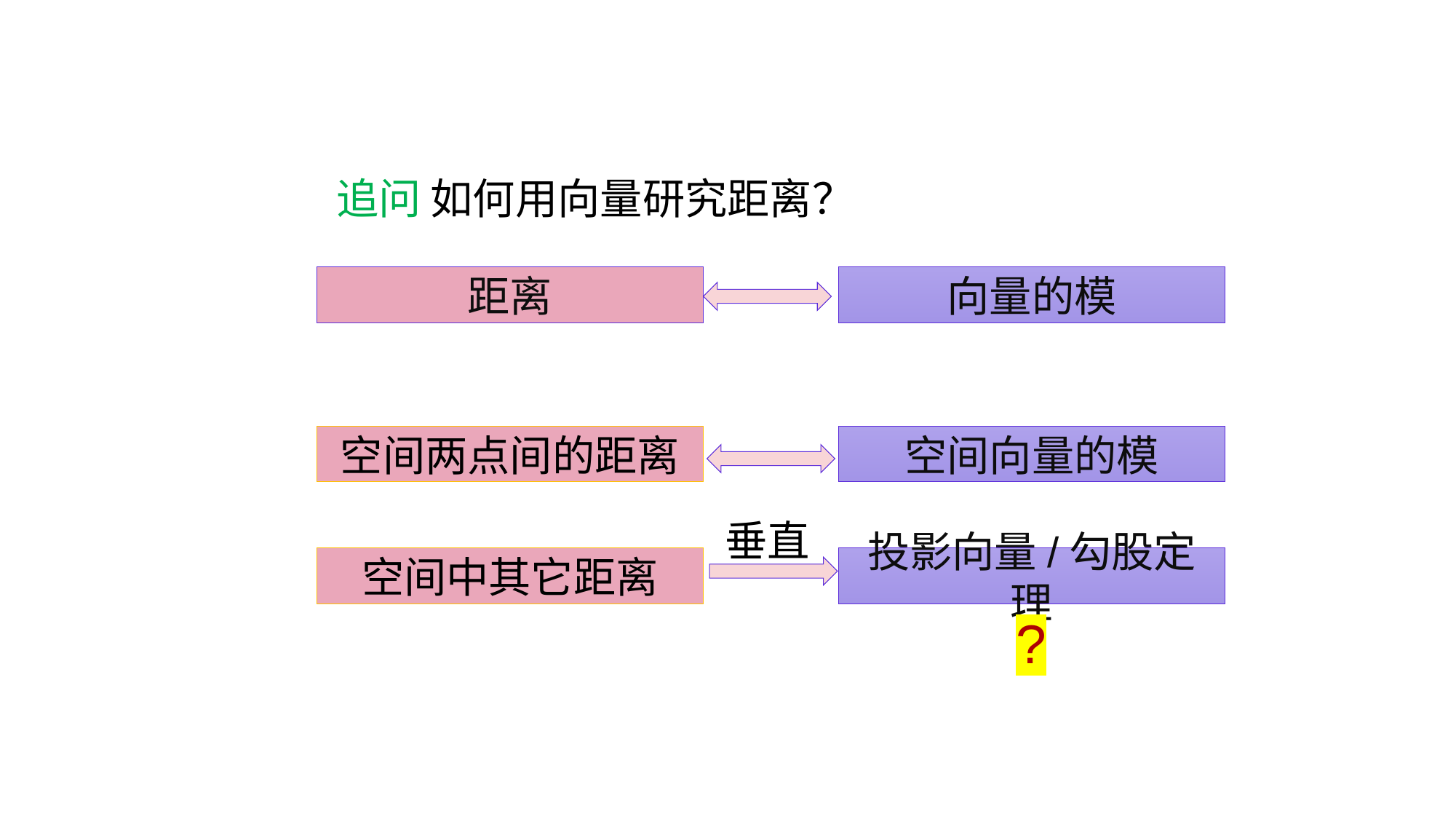

追问 如何用向量研究距离？
距离
向量的模

空间两点间的距离
空间向量的模

垂直
空间中其它距离
投影向量/勾股定理

?